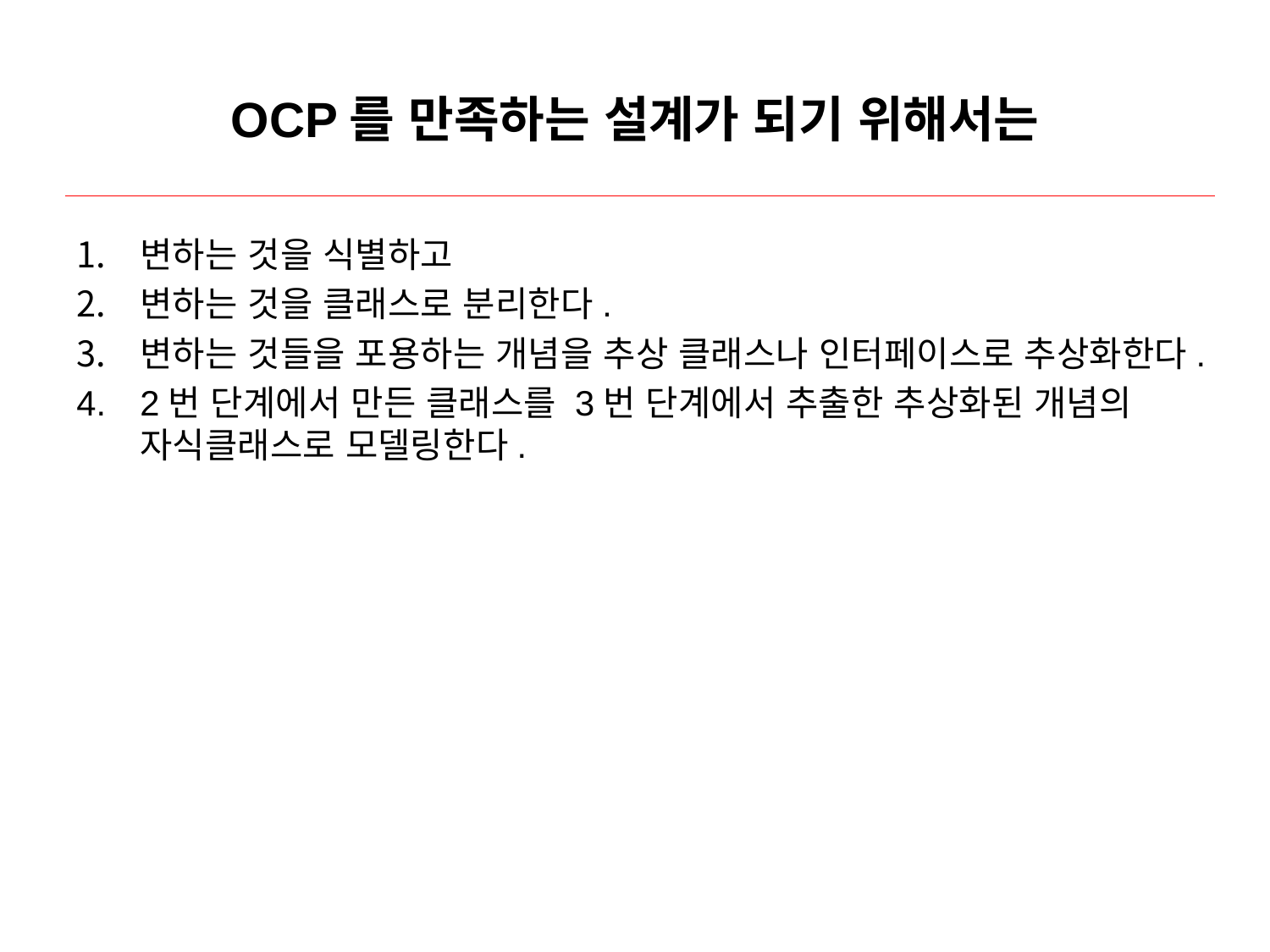

# OCP를 만족하는 설계가 되기 위해서는
변하는 것을 식별하고
변하는 것을 클래스로 분리한다.
변하는 것들을 포용하는 개념을 추상 클래스나 인터페이스로 추상화한다.
2번 단계에서 만든 클래스를 3번 단계에서 추출한 추상화된 개념의 자식클래스로 모델링한다.